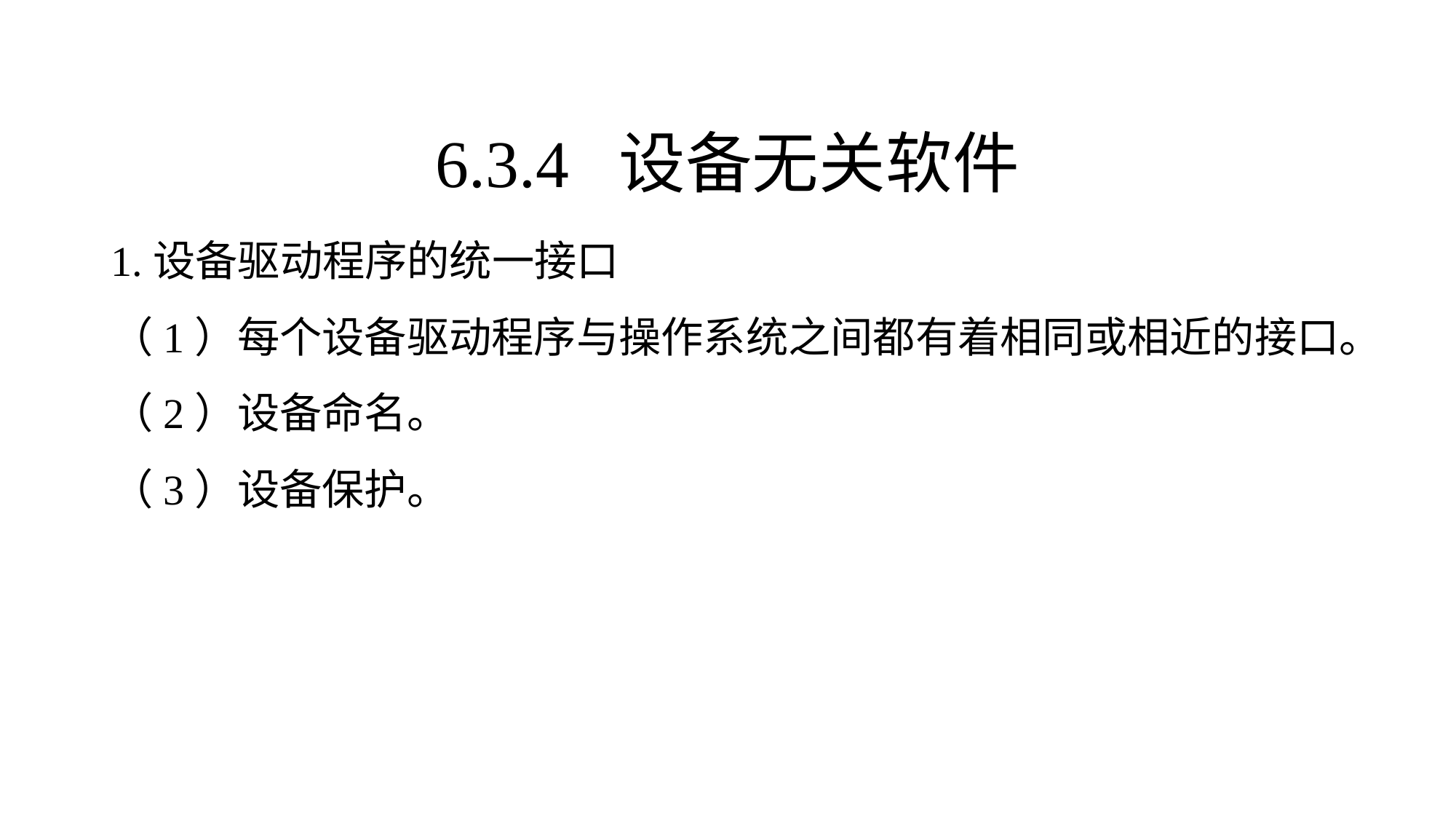

1.设备驱动程序的统一接口
（1）每个设备驱动程序与操作系统之间都有着相同或相近的接口。
（2）设备命名。
（3）设备保护。
6.3.4  设备无关软件
11